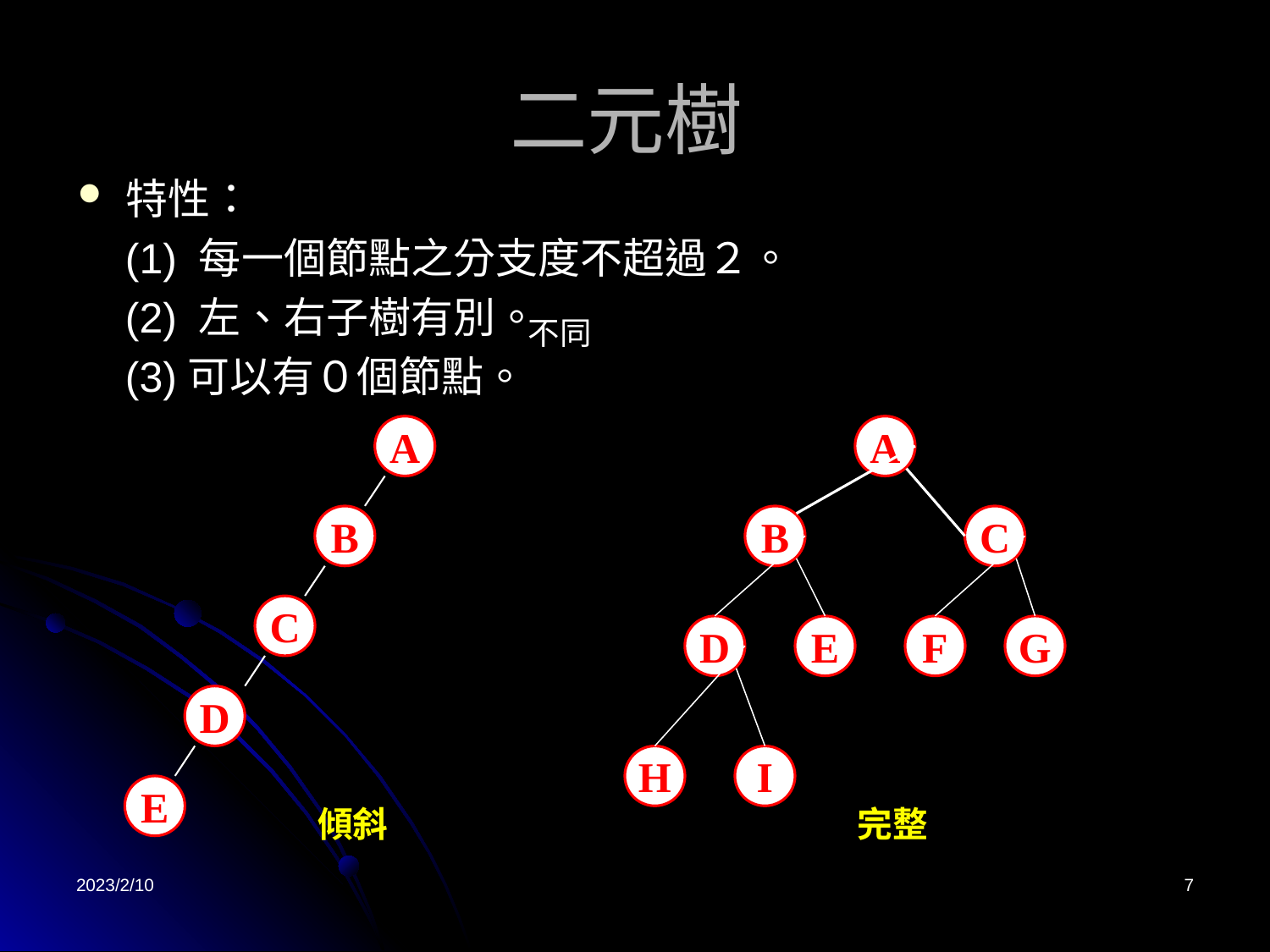

# 二元樹
特性：
    (1) 每一個節點之分支度不超過２。
    (2) 左、右子樹有別。
    (3)可以有０個節點。
不同
A
A

B
B
C

C
D
E
F
G

D

H
I
E
傾斜
完整
2023/2/10
7